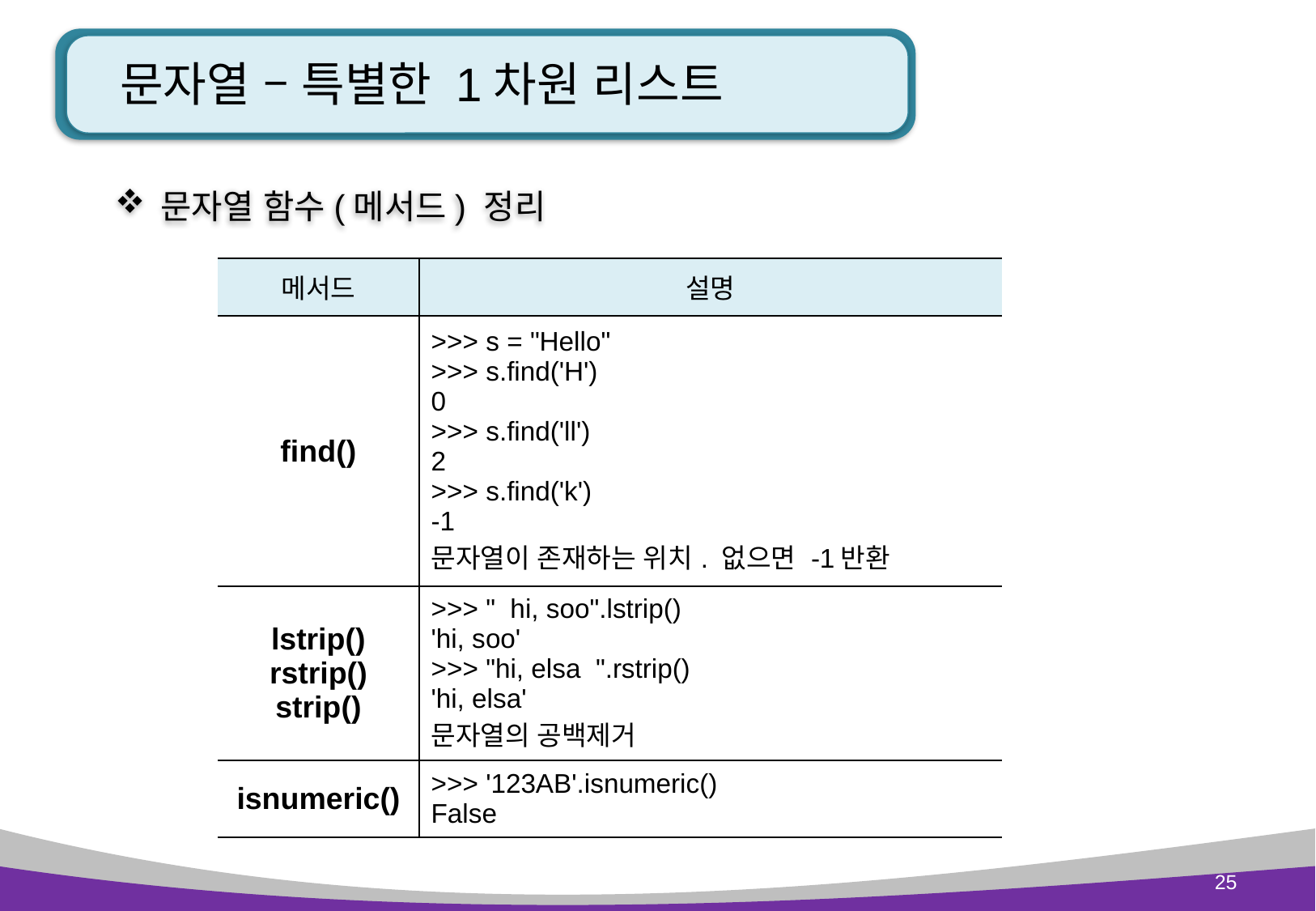

# 문자열 – 특별한 1차원 리스트
문자열 함수(메서드) 정리
| 메서드 | 설명 |
| --- | --- |
| find() | >>> s = "Hello" >>> s.find('H') 0 >>> s.find('ll') 2 >>> s.find('k') -1 문자열이 존재하는 위치. 없으면 -1반환 |
| lstrip() rstrip() strip() | >>> " hi, soo".lstrip() 'hi, soo' >>> "hi, elsa ".rstrip() 'hi, elsa' 문자열의 공백제거 |
| isnumeric() | >>> '123AB'.isnumeric() False |
25